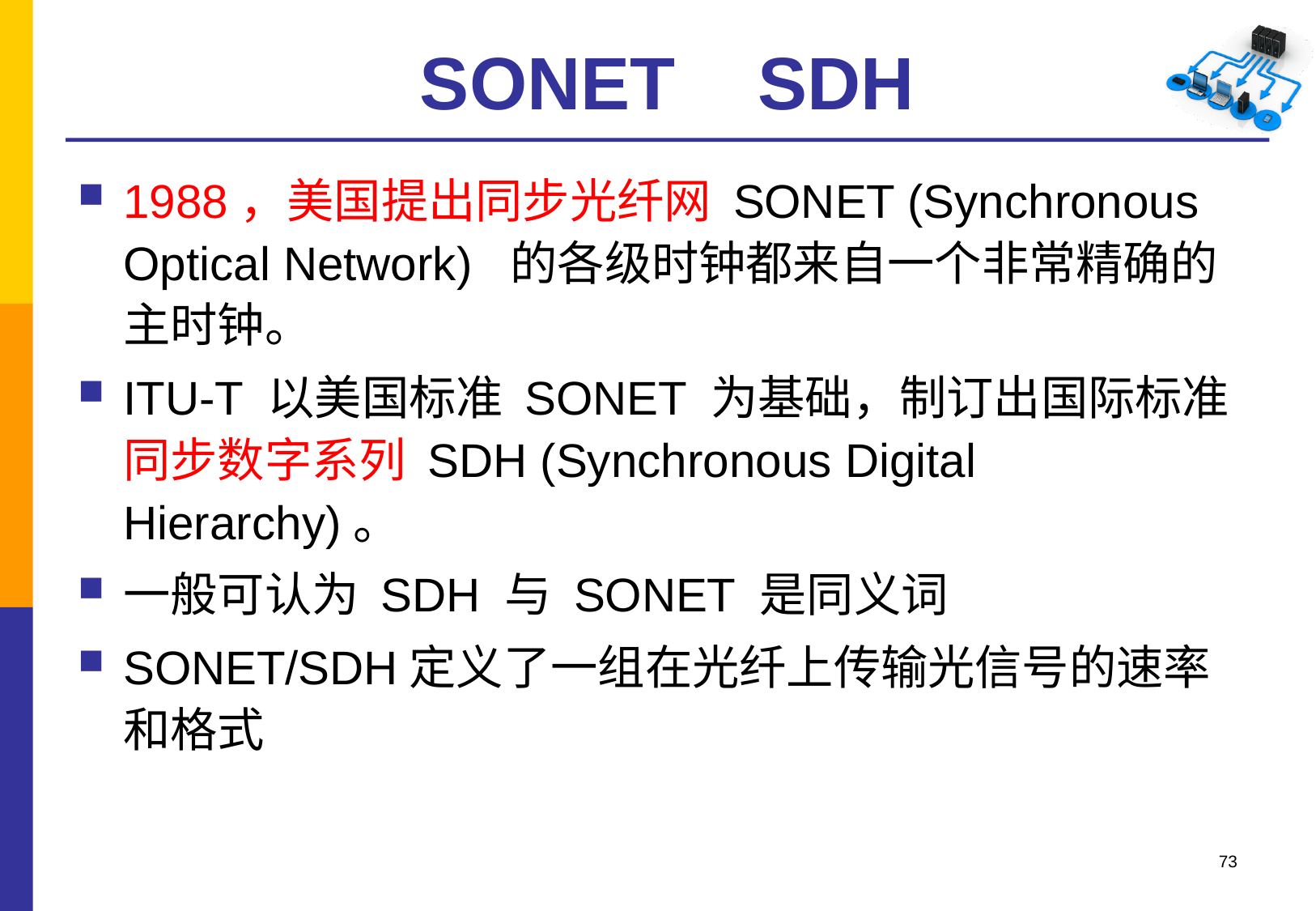

# SONET    SDH
1988，美国提出同步光纤网 SONET (Synchronous Optical Network)  的各级时钟都来自一个非常精确的主时钟。
ITU-T 以美国标准 SONET 为基础，制订出国际标准同步数字系列 SDH (Synchronous Digital Hierarchy)。
一般可认为 SDH 与 SONET 是同义词
SONET/SDH定义了一组在光纤上传输光信号的速率和格式

73